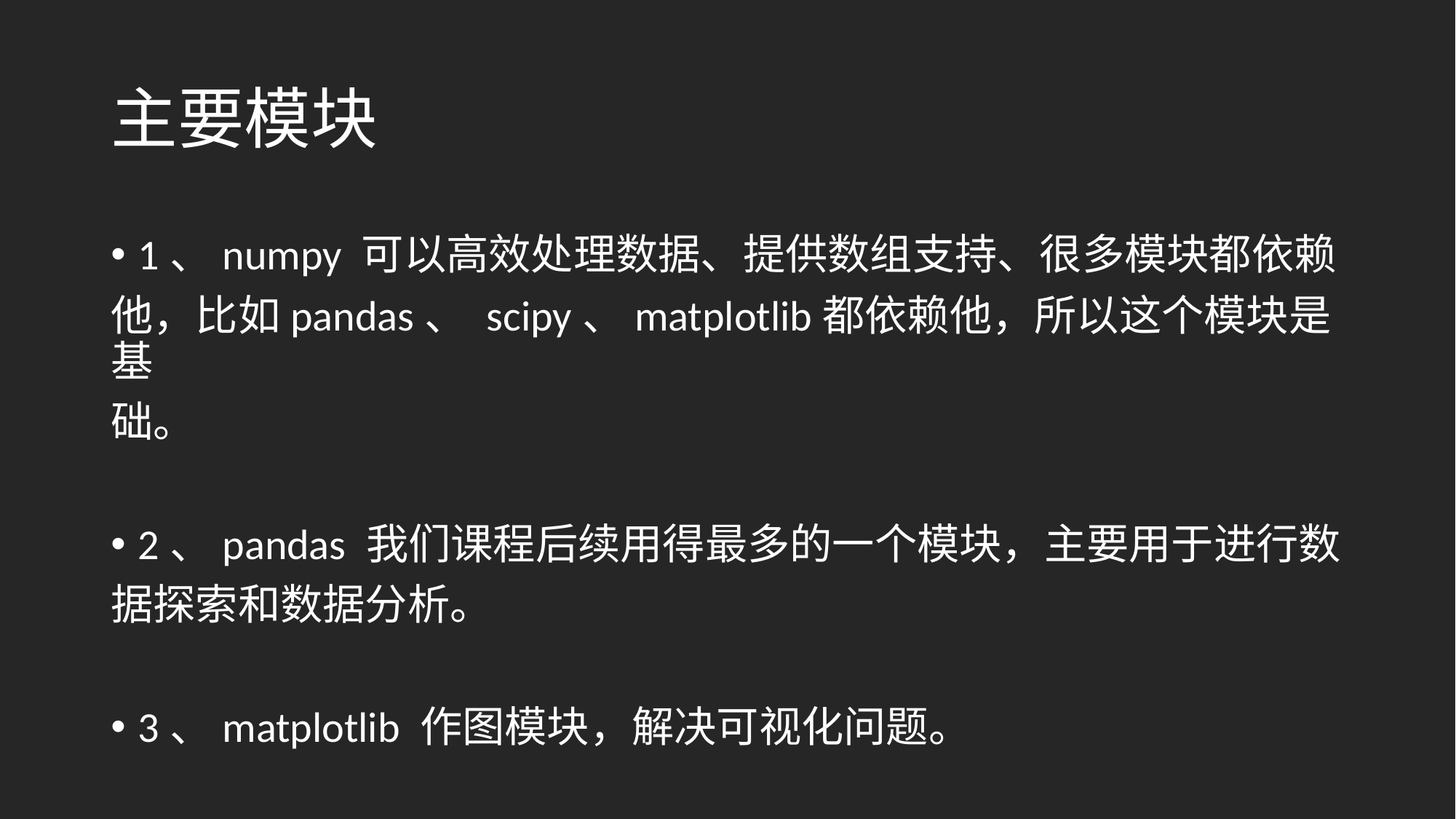

# 主要模块
1、numpy 可以高效处理数据、提供数组支持、很多模块都依赖
他，比如pandas、 scipy、matplotlib都依赖他，所以这个模块是基
础。

2、pandas 我们课程后续用得最多的一个模块，主要用于进行数
据探索和数据分析。

3、matplotlib 作图模块，解决可视化问题。